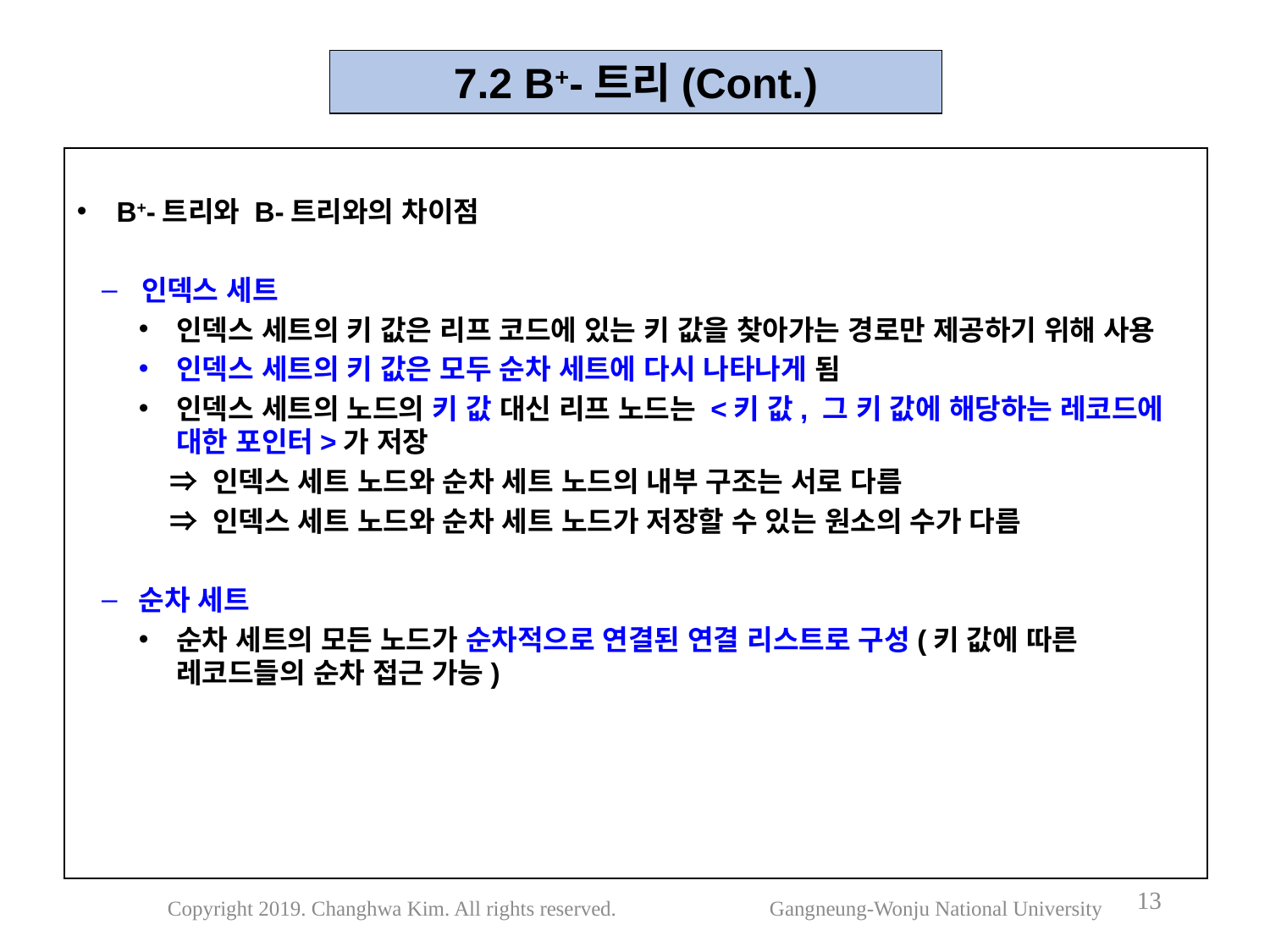

7.2 B+-트리(Cont.)

B+-트리와 B-트리와의 차이점

인덱스 세트
인덱스 세트의 키 값은 리프 코드에 있는 키 값을 찾아가는 경로만 제공하기 위해 사용
인덱스 세트의 키 값은 모두 순차 세트에 다시 나타나게 됨
인덱스 세트의 노드의 키 값 대신 리프 노드는 <키 값, 그 키 값에 해당하는 레코드에 대한 포인터>가 저장
    ⇒ 인덱스 세트 노드와 순차 세트 노드의 내부 구조는 서로 다름
    ⇒ 인덱스 세트 노드와 순차 세트 노드가 저장할 수 있는 원소의 수가 다름

순차 세트
순차 세트의 모든 노드가 순차적으로 연결된 연결 리스트로 구성(키 값에 따른 레코드들의 순차 접근 가능)

13
Copyright 2019. Changhwa Kim. All rights reserved.                             Gangneung-Wonju National University